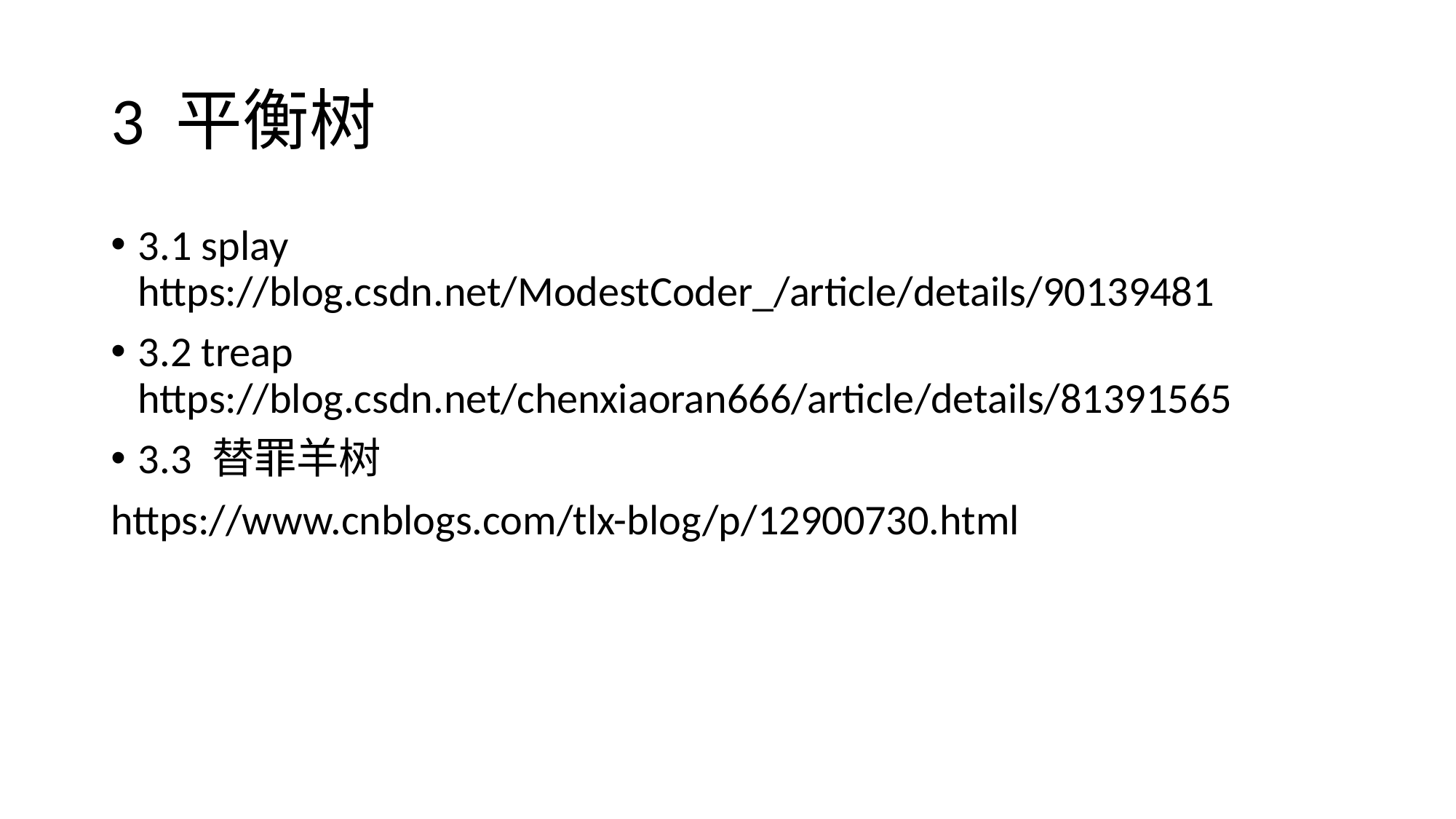

# 3 平衡树
3.1 splay https://blog.csdn.net/ModestCoder_/article/details/90139481
3.2 treap https://blog.csdn.net/chenxiaoran666/article/details/81391565
3.3 替罪羊树
https://www.cnblogs.com/tlx-blog/p/12900730.html